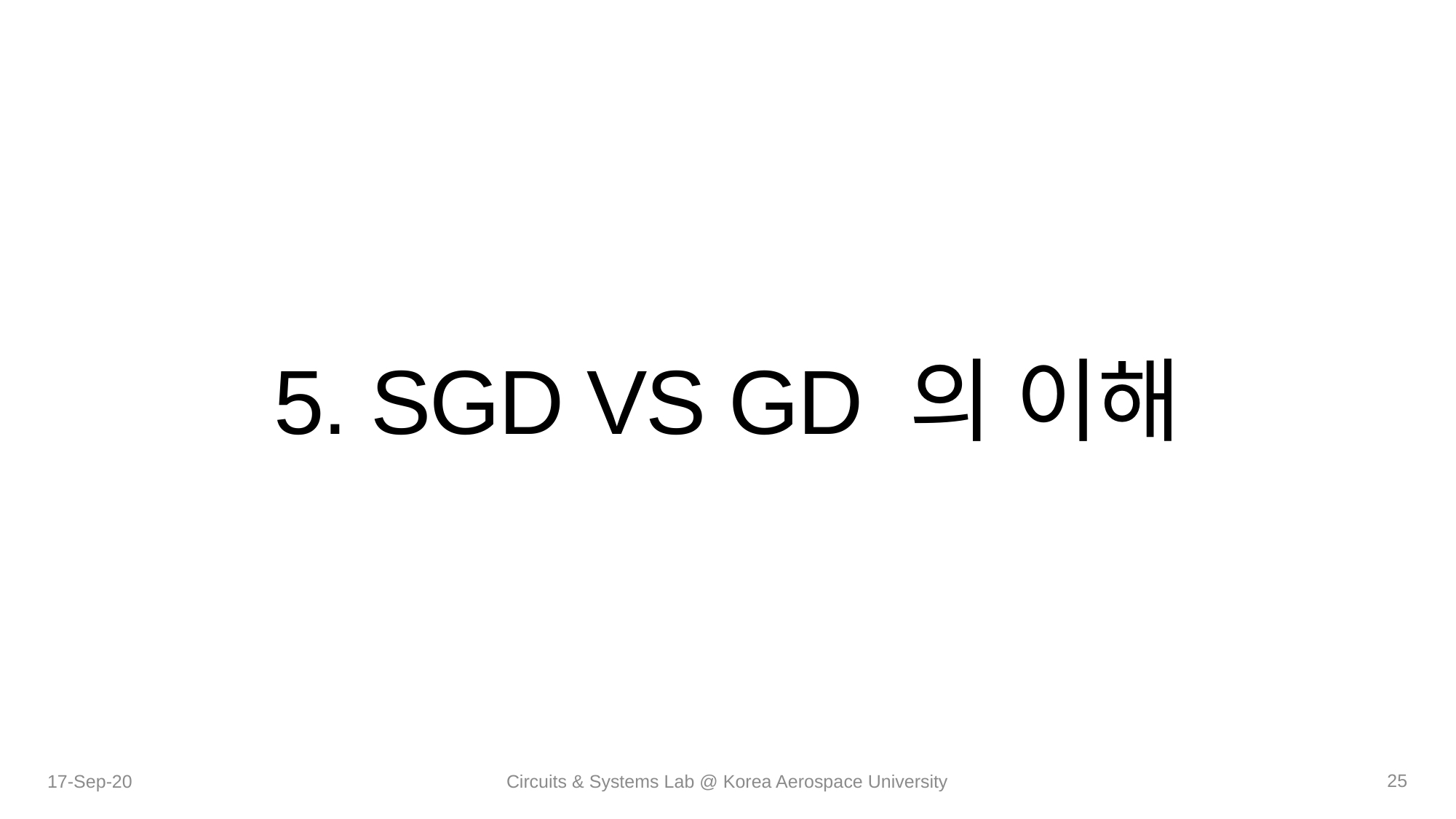

# 5. SGD VS GD 의 이해
25
17-Sep-20
Circuits & Systems Lab @ Korea Aerospace University